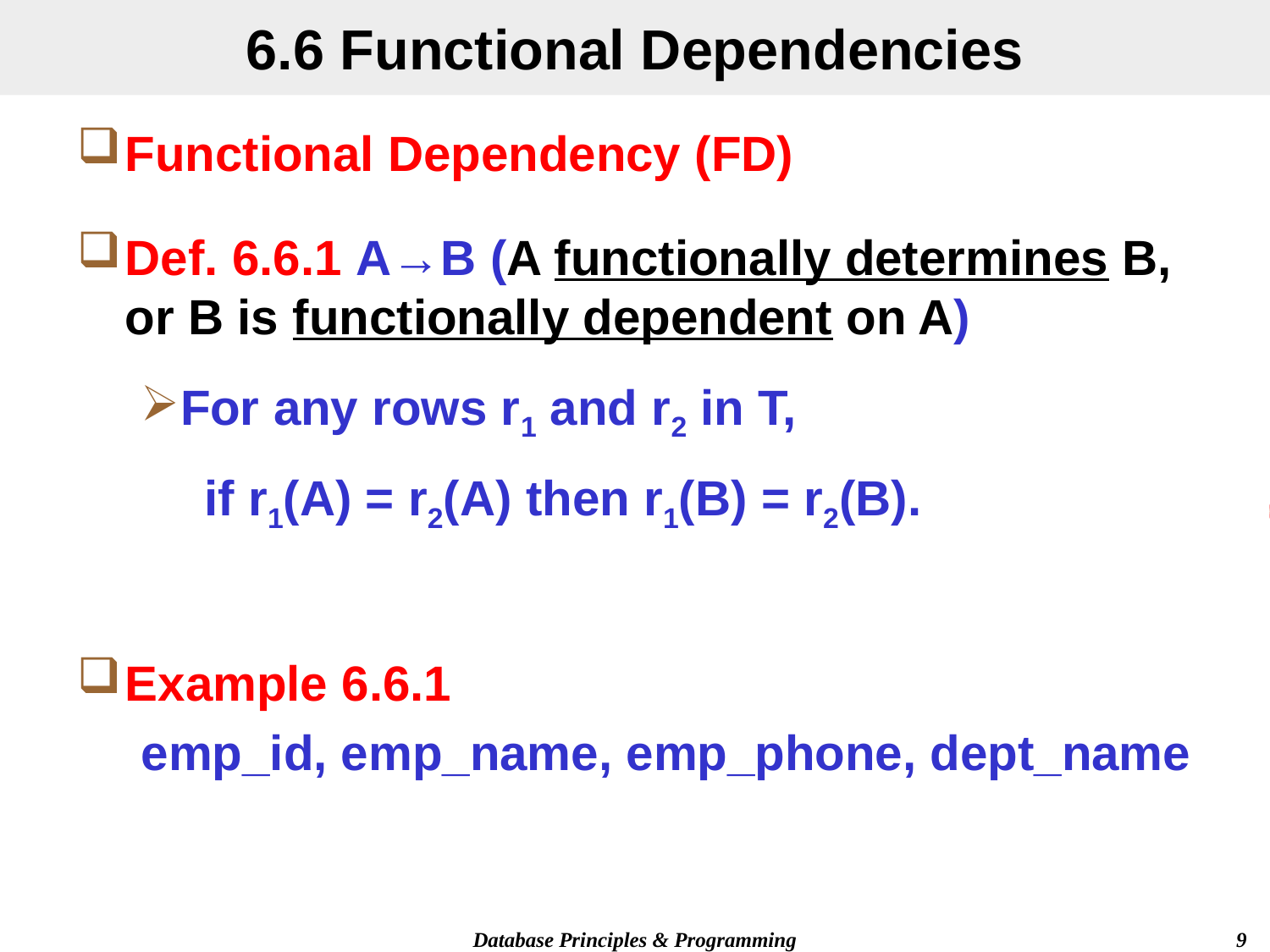

# 6.6 Functional Dependencies
Functional Dependency (FD)

Def. 6.6.1 A→B (A functionally determines B, or B is functionally dependent on A)
For any rows r1 and r2 in T,
if r1(A) = r2(A) then r1(B) = r2(B).
读作“A函数决定B”，或者读作“B函数依赖于A”
Example 6.6.1
emp_id, emp_name, emp_phone, dept_name

Database Principles & Programming
9